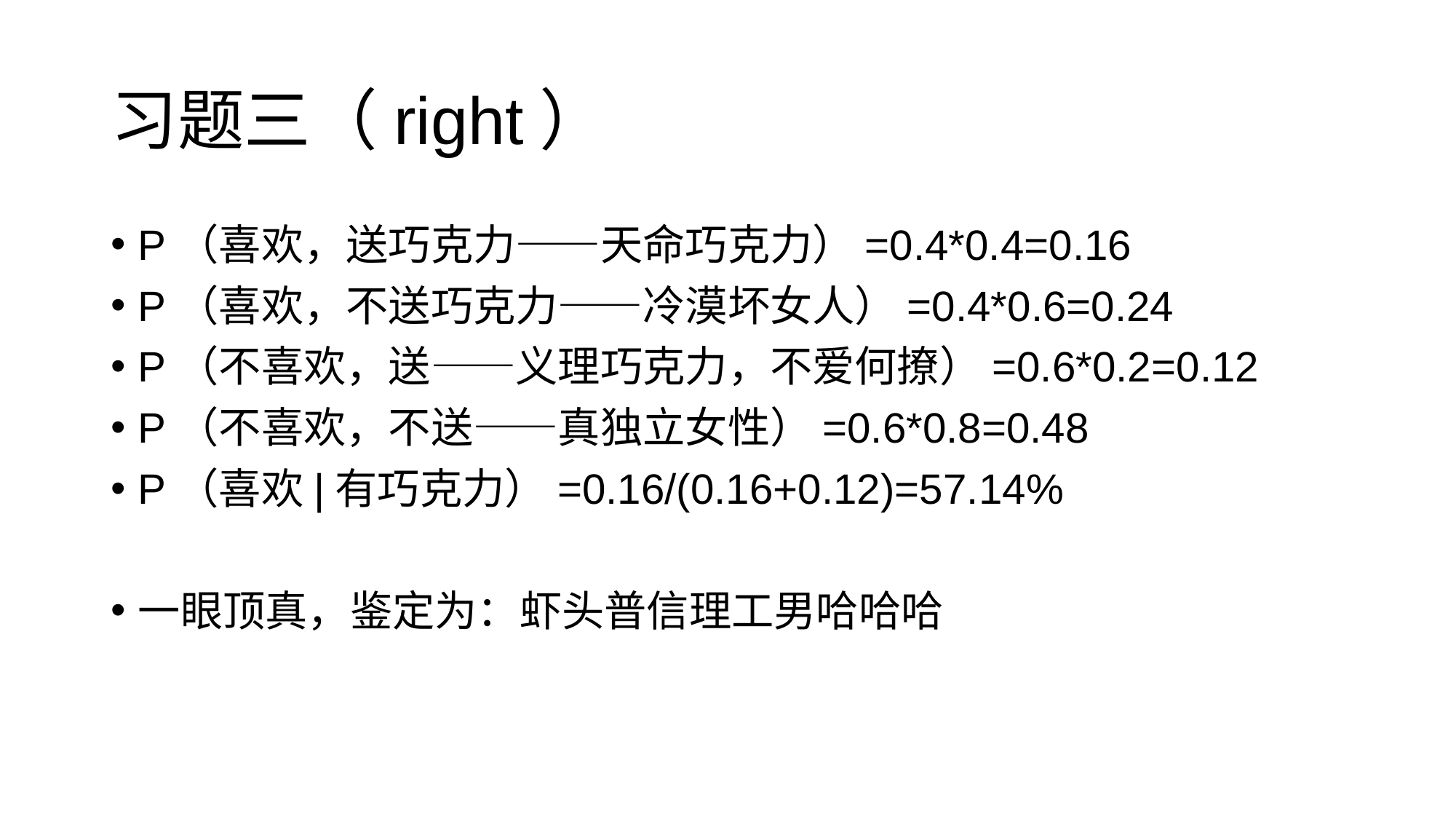

# 习题三（right）
P（喜欢，送巧克力——天命巧克力）=0.4*0.4=0.16
P（喜欢，不送巧克力——冷漠坏女人）=0.4*0.6=0.24
P（不喜欢，送——义理巧克力，不爱何撩）=0.6*0.2=0.12
P（不喜欢，不送——真独立女性）=0.6*0.8=0.48
P（喜欢|有巧克力）=0.16/(0.16+0.12)=57.14%

一眼顶真，鉴定为：虾头普信理工男哈哈哈